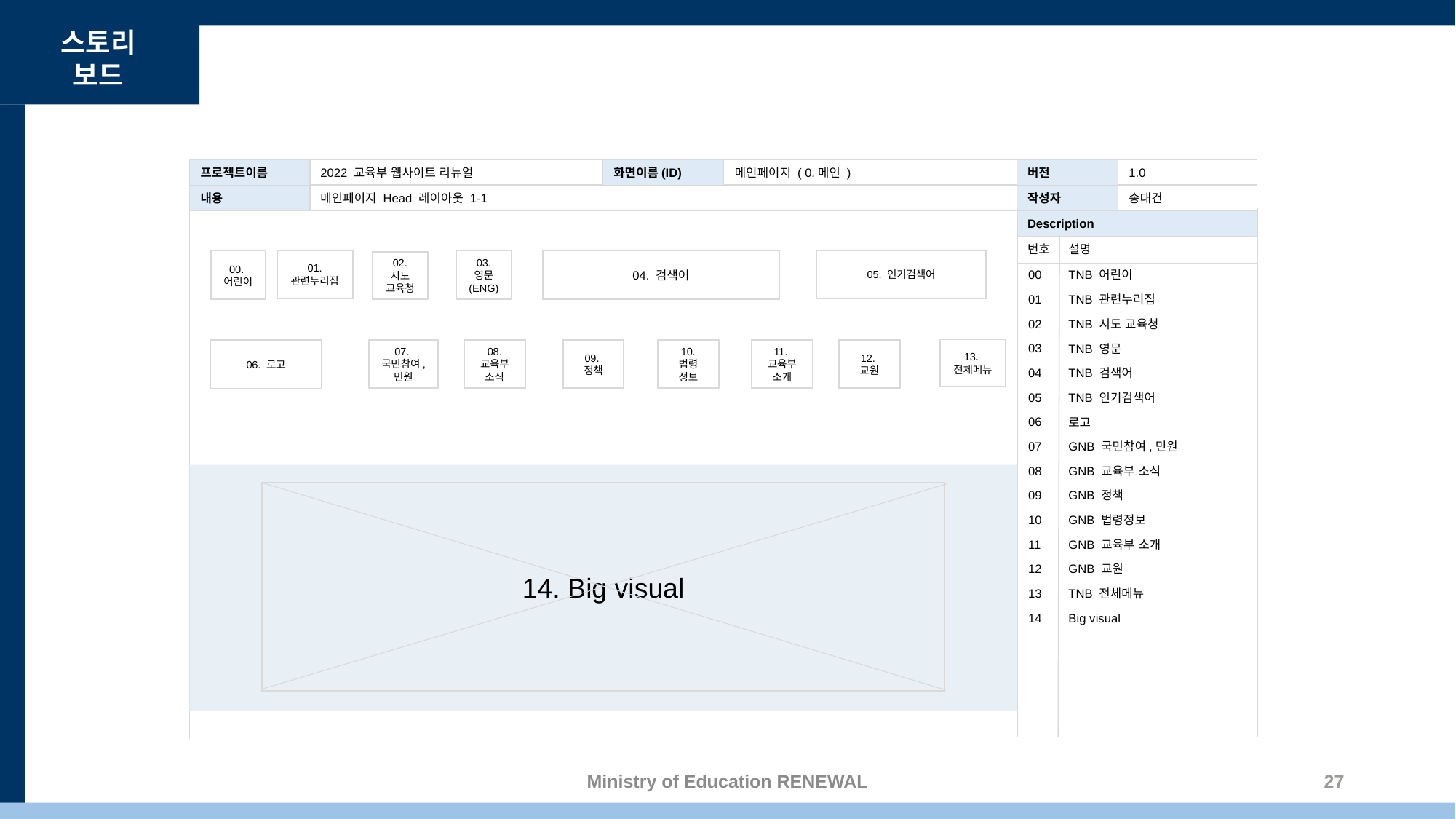

스토리
보드
프로젝트이름
2022 교육부 웹사이트 리뉴얼
화면이름(ID)
메인페이지 ( 0.메인 )
버전
1.0
내용
메인페이지 Head 레이아웃 1-1
작성자
송대건
Description
번호
설명
01.
관련누리집
03.
영문
(ENG)
04. 검색어
05. 인기검색어
00.
어린이
02.
시도
교육청
00
TNB 어린이
TNB 관련누리집
01
02
TNB 시도 교육청
03
TNB 영문
13.
전체메뉴
09.
정책
10.
법령
정보
11.
교육부 소개
12.
교원
07.
국민참여, 민원
08.
교육부 소식
06. 로고
04
TNB 검색어
05
TNB 인기검색어
06
로고
07
GNB 국민참여,민원
08
GNB 교육부 소식

09
GNB 정책
14. Big visual
10
GNB 법령정보
11
GNB 교육부 소개
12
GNB 교원
13
TNB 전체메뉴
14
Big visual
Ministry of Education RENEWAL
27